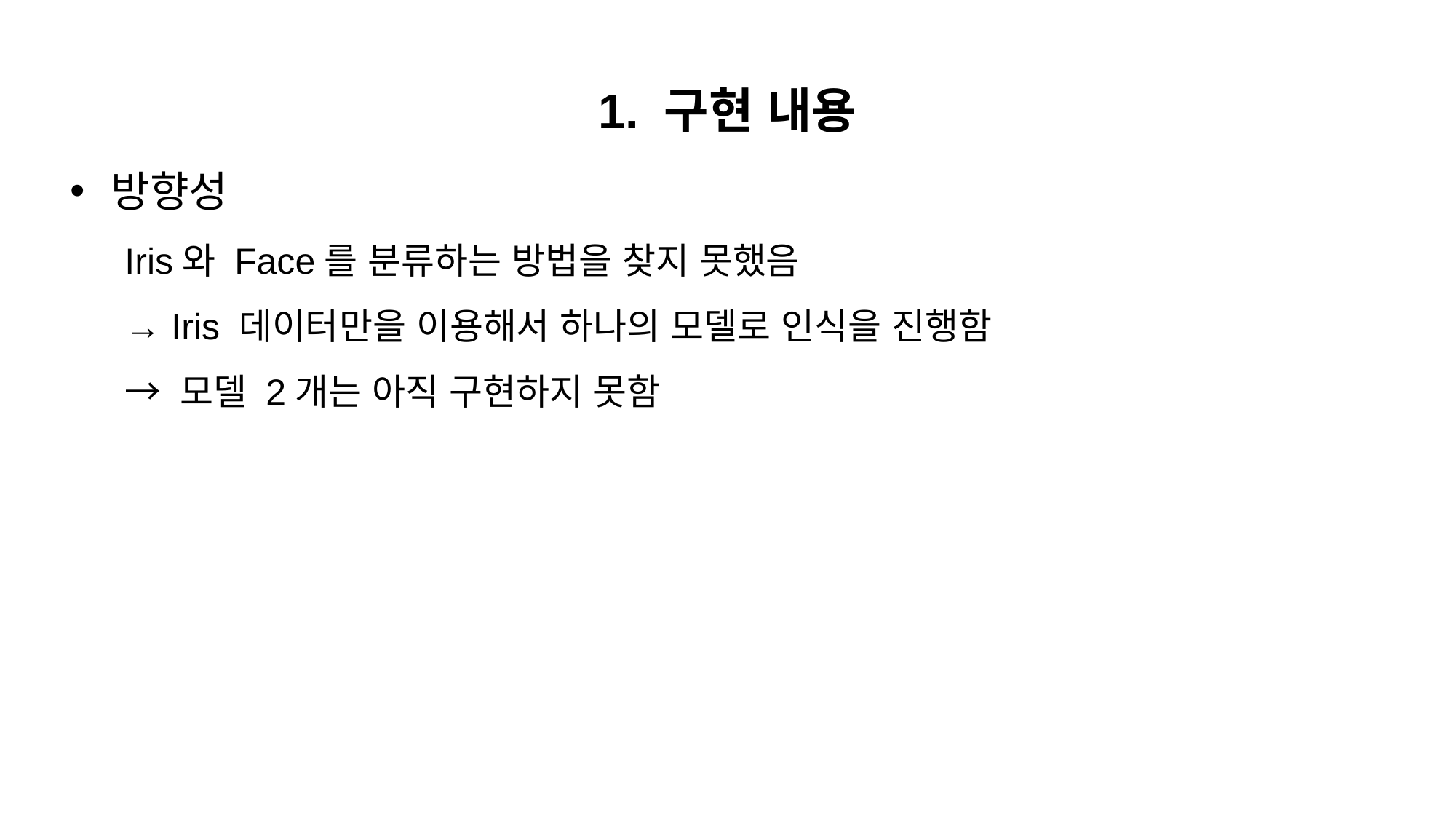

1. 구현 내용
방향성
Iris와 Face를 분류하는 방법을 찾지 못했음
→ Iris 데이터만을 이용해서 하나의 모델로 인식을 진행함
→ 모델 2개는 아직 구현하지 못함